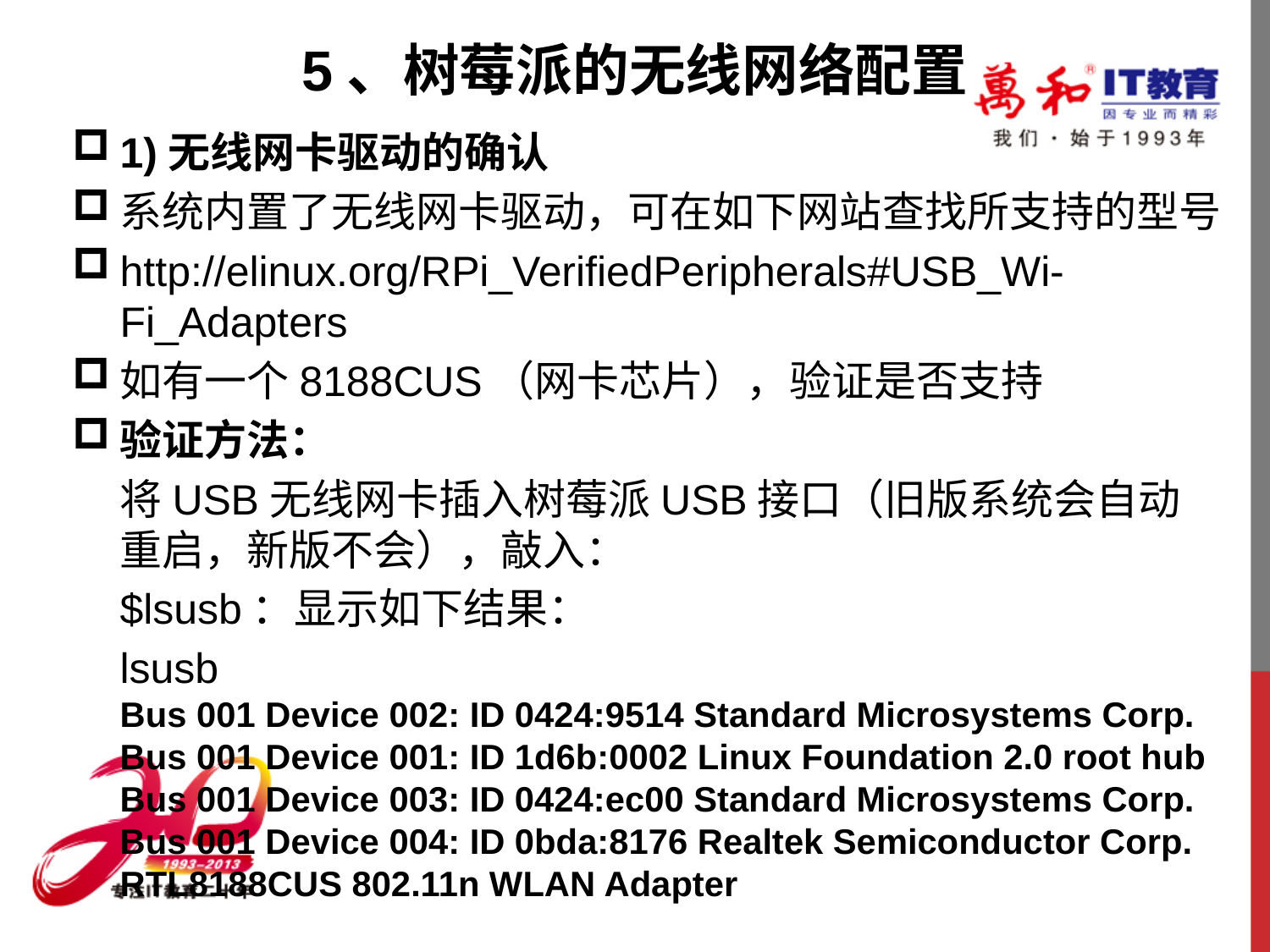

# 5、树莓派的无线网络配置
1)无线网卡驱动的确认
系统内置了无线网卡驱动，可在如下网站查找所支持的型号
http://elinux.org/RPi_VerifiedPeripherals#USB_Wi-Fi_Adapters
如有一个8188CUS（网卡芯片），验证是否支持
验证方法：
	将USB无线网卡插入树莓派USB接口（旧版系统会自动重启，新版不会），敲入：
	$lsusb：显示如下结果：
	lsusb
Bus 001 Device 002: ID 0424:9514 Standard Microsystems Corp.
Bus 001 Device 001: ID 1d6b:0002 Linux Foundation 2.0 root hub
Bus 001 Device 003: ID 0424:ec00 Standard Microsystems Corp.
Bus 001 Device 004: ID 0bda:8176 Realtek Semiconductor Corp. RTL8188CUS 802.11n WLAN Adapter